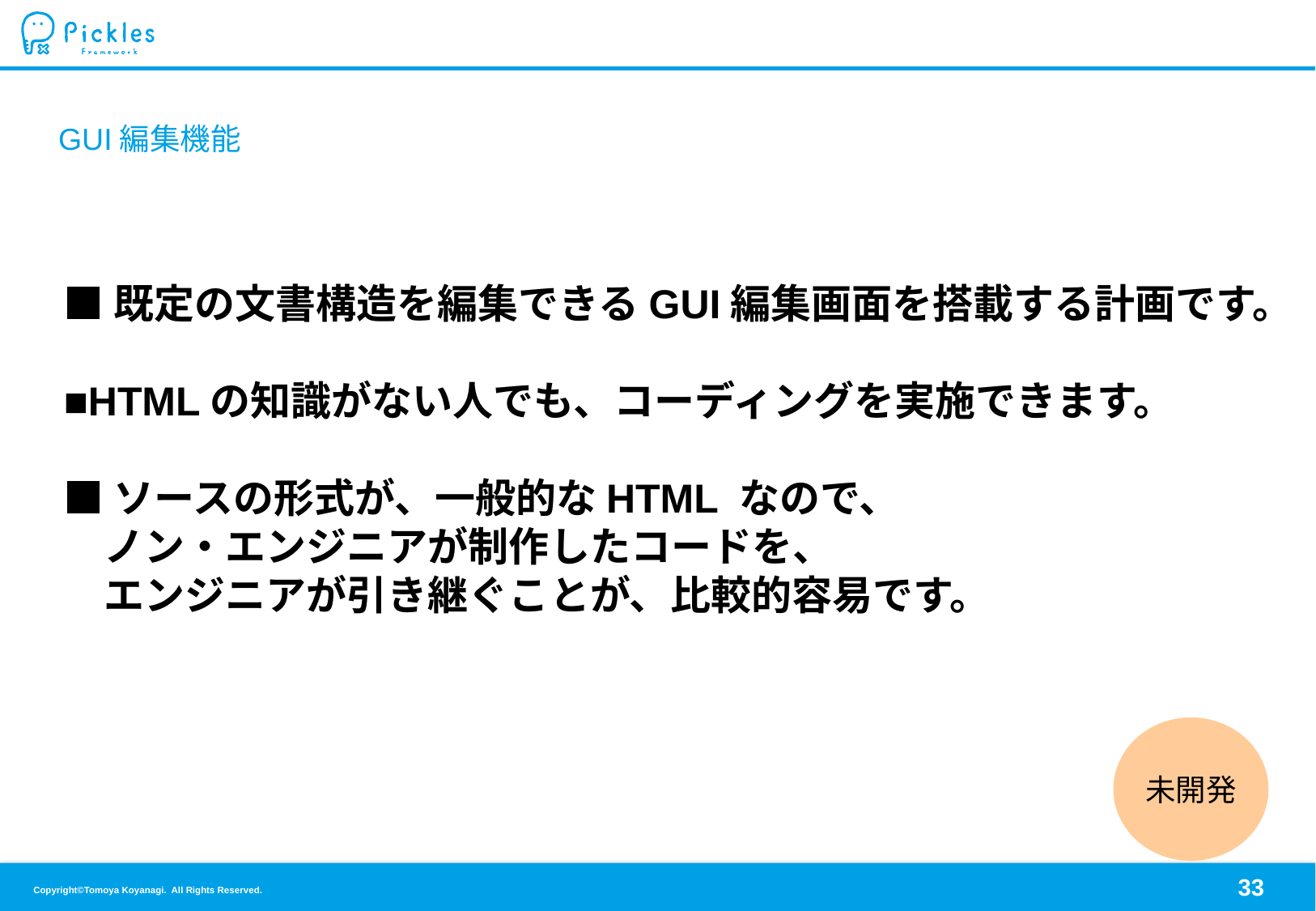

# GUI編集機能
■既定の文書構造を編集できるGUI編集画面を搭載する計画です。

■HTMLの知識がない人でも、コーディングを実施できます。

■ソースの形式が、一般的なHTML なので、
　ノン・エンジニアが制作したコードを、
　エンジニアが引き継ぐことが、比較的容易です。
未開発
33